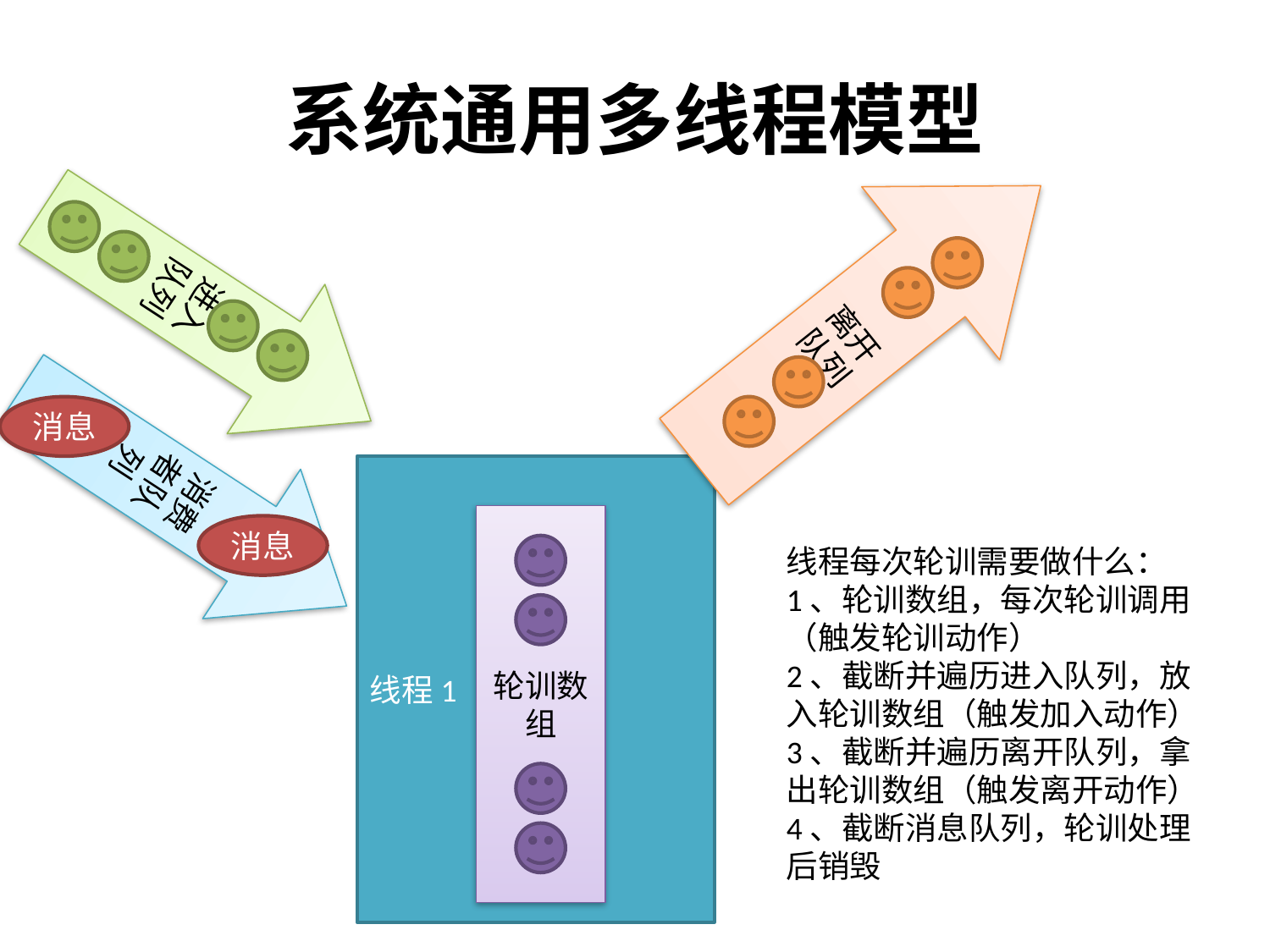

# 系统通用多线程模型
离开队列
进入队列

消费者队列

消息

线程1
轮训数组
消息

线程每次轮训需要做什么：
1、轮训数组，每次轮训调用（触发轮训动作）
2、截断并遍历进入队列，放入轮训数组（触发加入动作）
3、截断并遍历离开队列，拿出轮训数组（触发离开动作）
4、截断消息队列，轮训处理后销毁